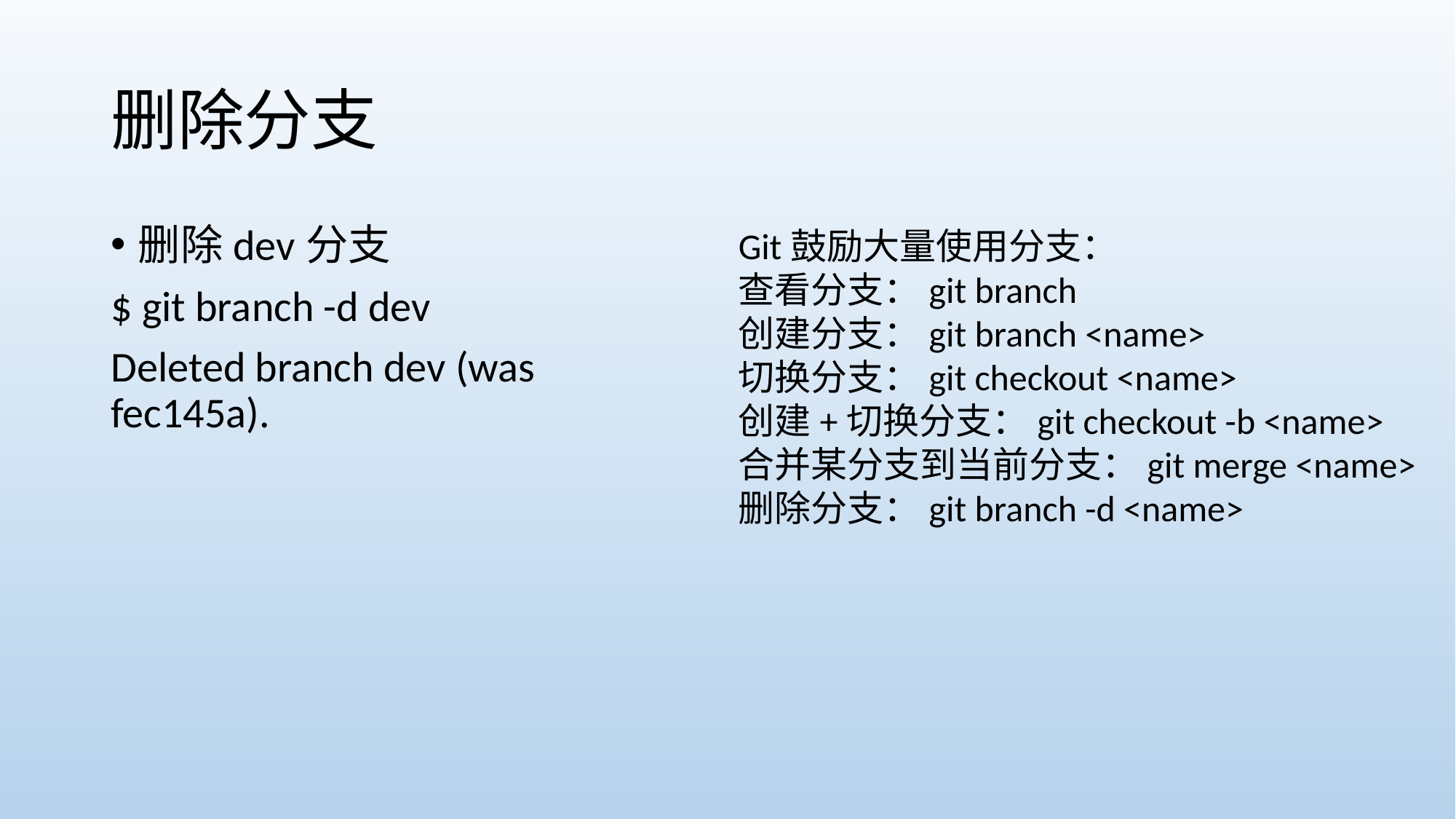

# 删除分支
删除dev分支
$ git branch -d dev
Deleted branch dev (was fec145a).

Git鼓励大量使用分支：
查看分支：git branch
创建分支：git branch <name>
切换分支：git checkout <name>
创建+切换分支：git checkout -b <name>
合并某分支到当前分支：git merge <name>
删除分支：git branch -d <name>